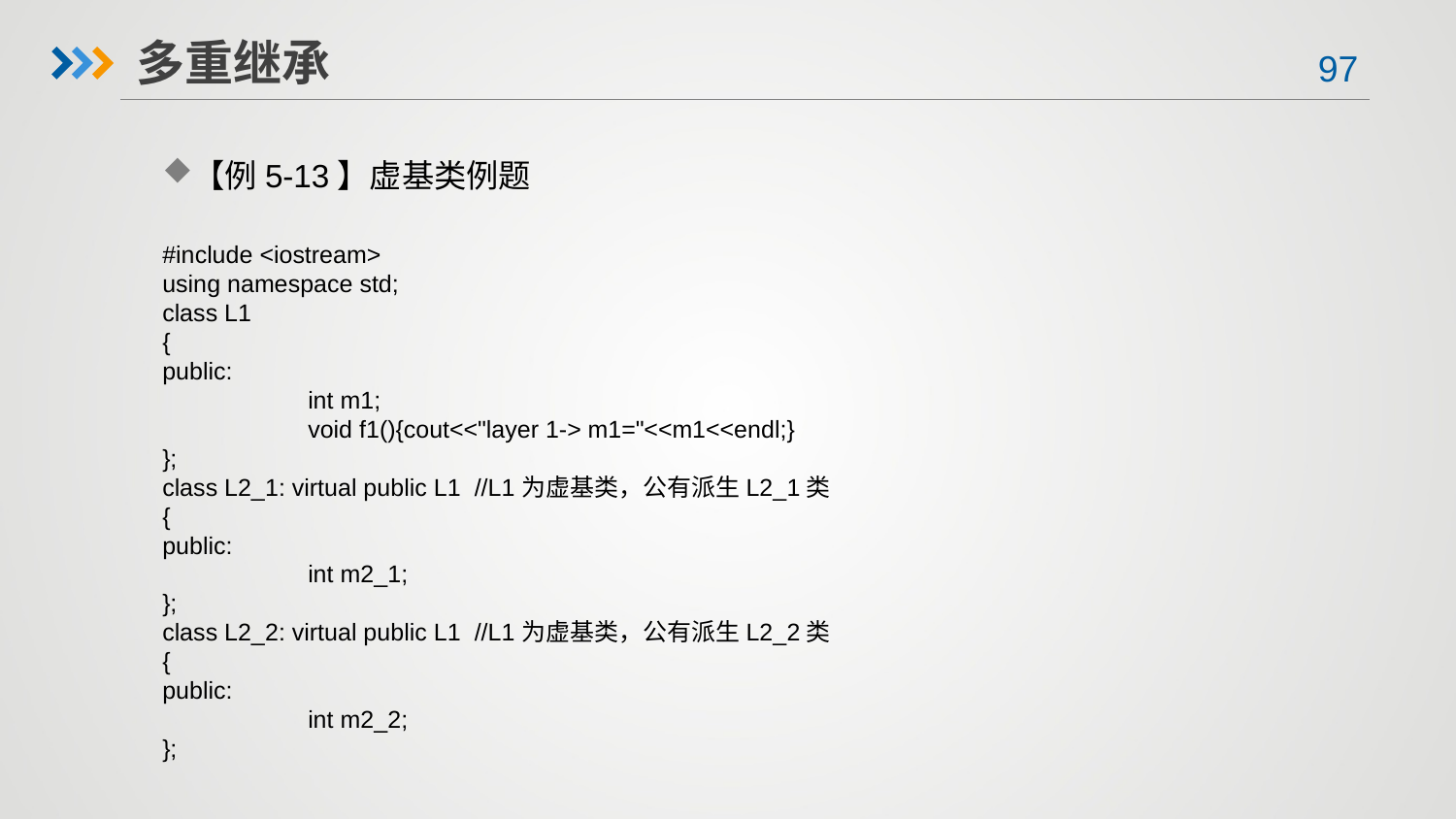

多重继承
【例5-13】虚基类例题

#include <iostream>
using namespace std;
class L1
{
public:
 	int m1;
 	void f1(){cout<<"layer 1-> m1="<<m1<<endl;}
};
class L2_1: virtual public L1  //L1为虚基类，公有派生L2_1类
{
public:
 	int m2_1;
};
class L2_2: virtual public L1  //L1为虚基类，公有派生L2_2类
{
public:
 	int m2_2;
};